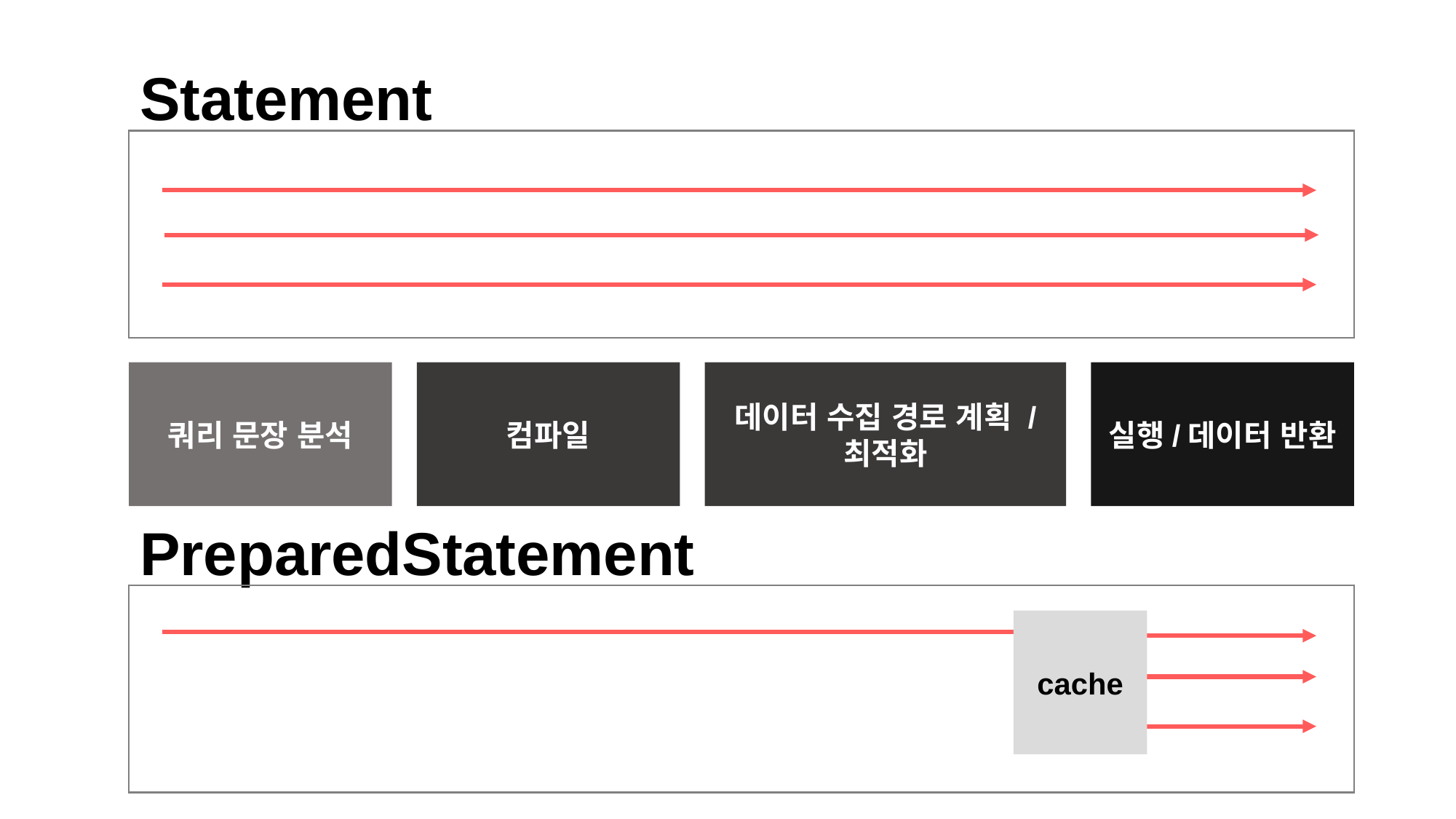

# Statement

쿼리 문장 분석
컴파일
데이터 수집 경로 계획 / 최적화
실행/데이터 반환
PreparedStatement

cache